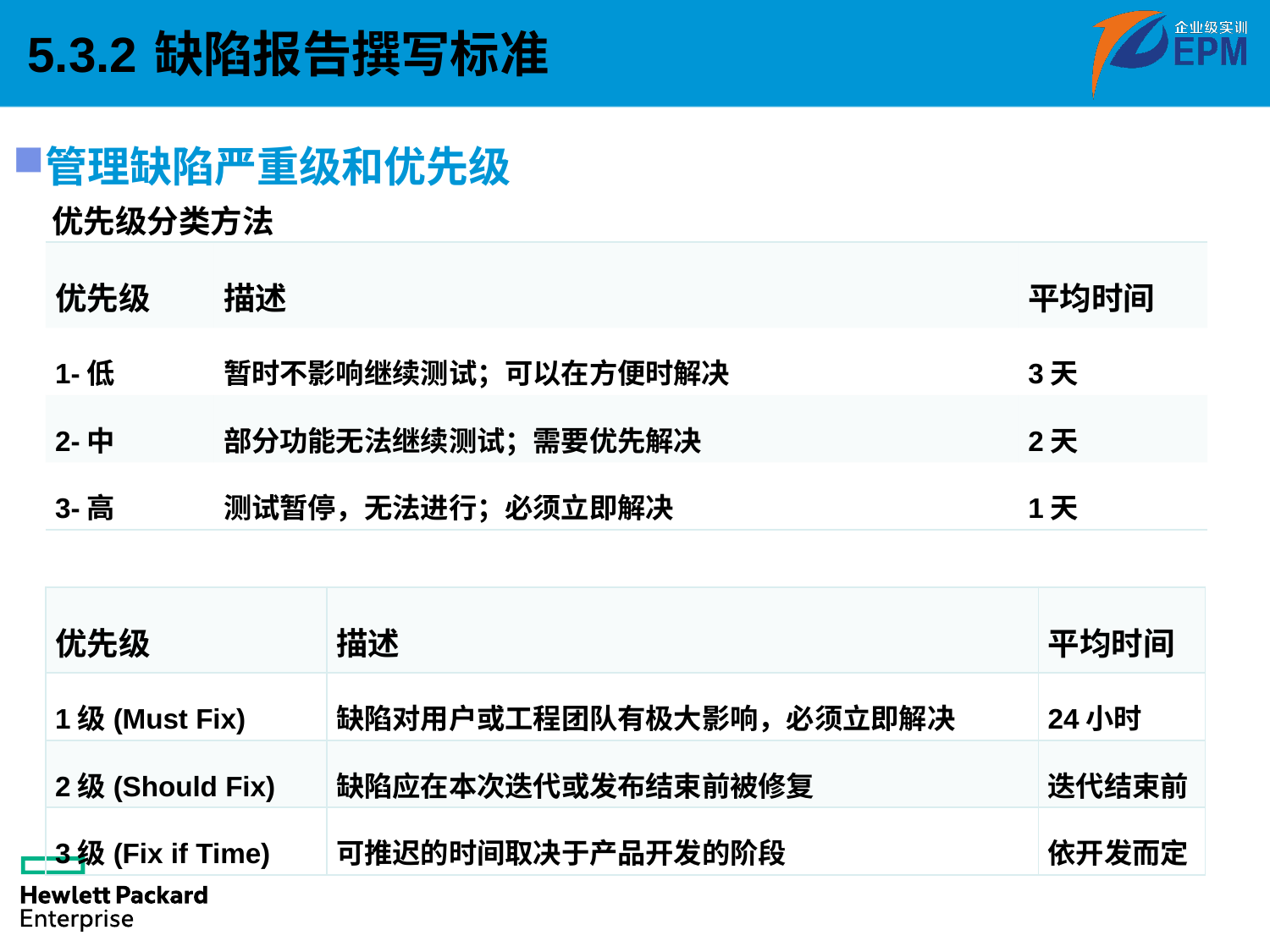

# 5.3.2	缺陷报告撰写标准
管理缺陷严重级和优先级

优先级分类方法
| 优先级 | 描述 | 平均时间 |
| --- | --- | --- |
| 1-低 | 暂时不影响继续测试；可以在方便时解决 | 3天 |
| 2-中 | 部分功能无法继续测试；需要优先解决 | 2天 |
| 3-高 | 测试暂停，无法进行；必须立即解决 | 1天 |
| 优先级 | 描述 | 平均时间 |
| --- | --- | --- |
| 1级(Must Fix) | 缺陷对用户或工程团队有极大影响，必须立即解决 | 24小时 |
| 2级(Should Fix) | 缺陷应在本次迭代或发布结束前被修复 | 迭代结束前 |
| 3级(Fix if Time) | 可推迟的时间取决于产品开发的阶段 | 依开发而定 |